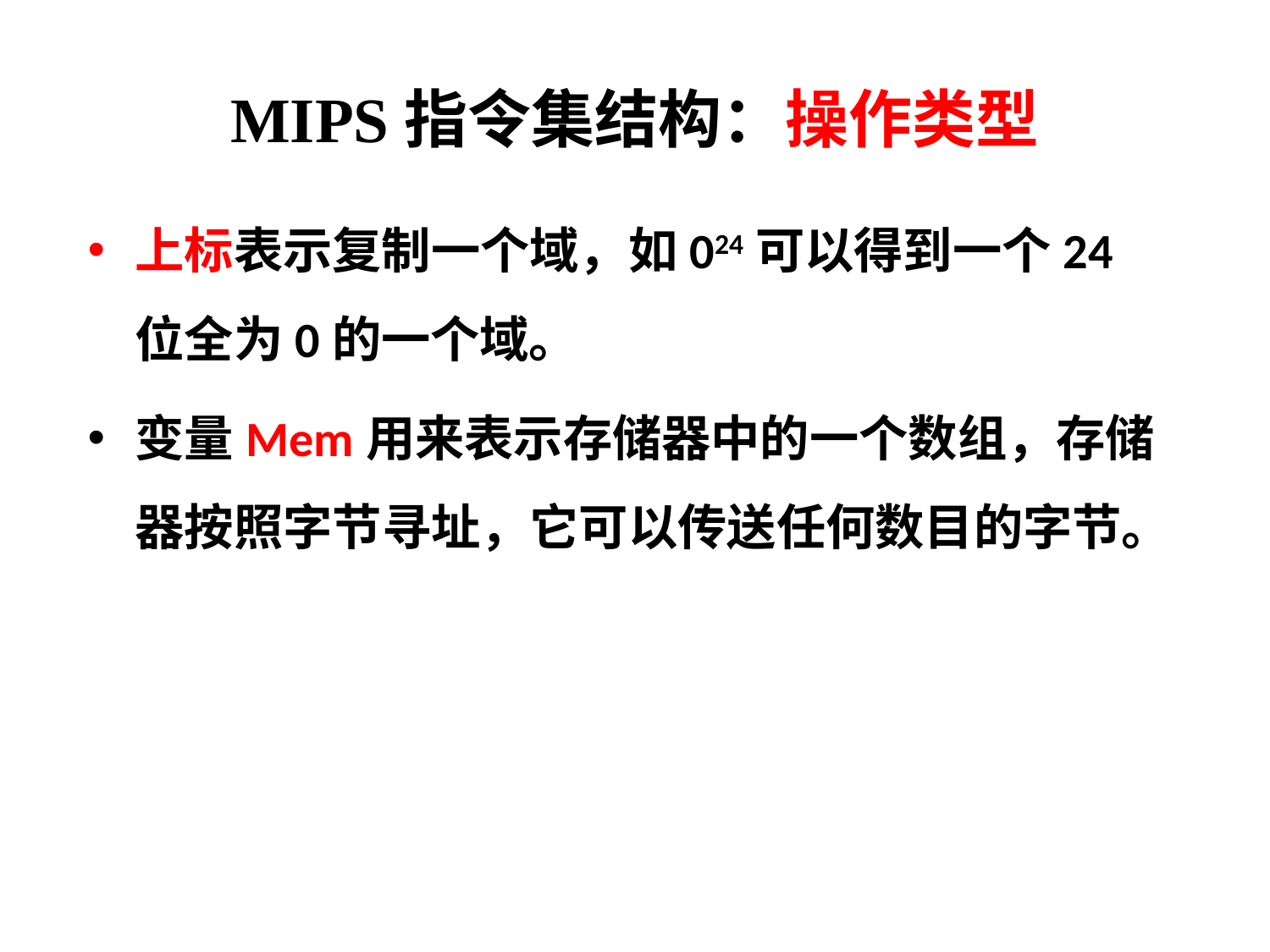

# MIPS指令集结构：操作类型
上标表示复制一个域，如024可以得到一个24位全为0的一个域。
变量Mem用来表示存储器中的一个数组，存储器按照字节寻址，它可以传送任何数目的字节。